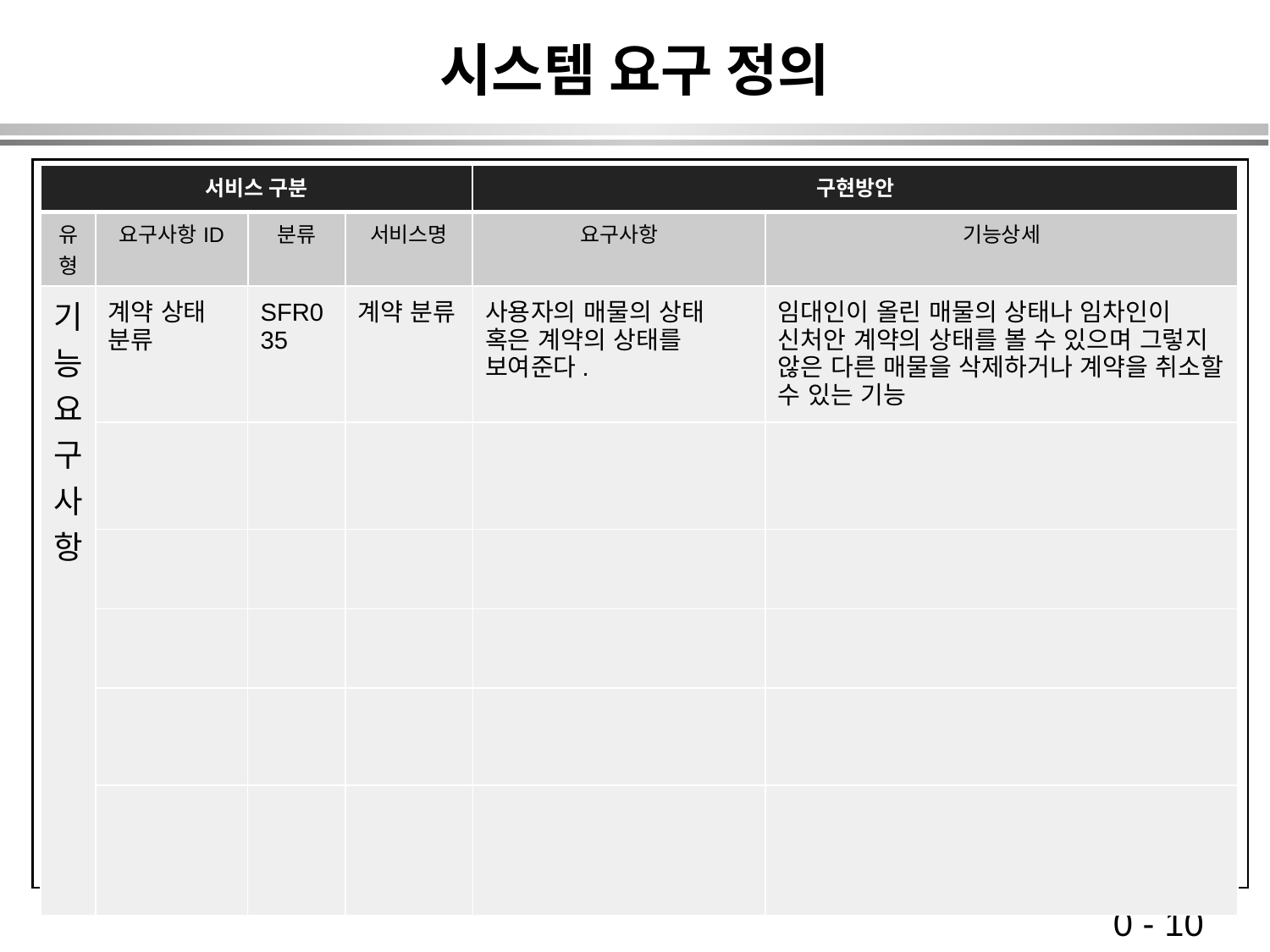

# 시스템 요구 정의
| 서비스 구분 |  |  |  | 구현방안 |  |
| --- | --- | --- | --- | --- | --- |
| 유형 | 요구사항ID | 분류 | 서비스명 | 요구사항 | 기능상세 |
| 기능요구사항 | 계약 상태 분류 | SFR035 | 계약 분류 | 사용자의 매물의 상태 혹은 계약의 상태를 보여준다. | 임대인이 올린 매물의 상태나 임차인이 신처안 계약의 상태를 볼 수 있으며 그렇지 않은 다른 매물을 삭제하거나 계약을 취소할 수 있는 기능 |
|  |  |  |  |  |  |
|  |  |  |  |  |  |
|  |  |  |  |  |  |
|  |  |  |  |  |  |
|  |  |  |  |  |  |